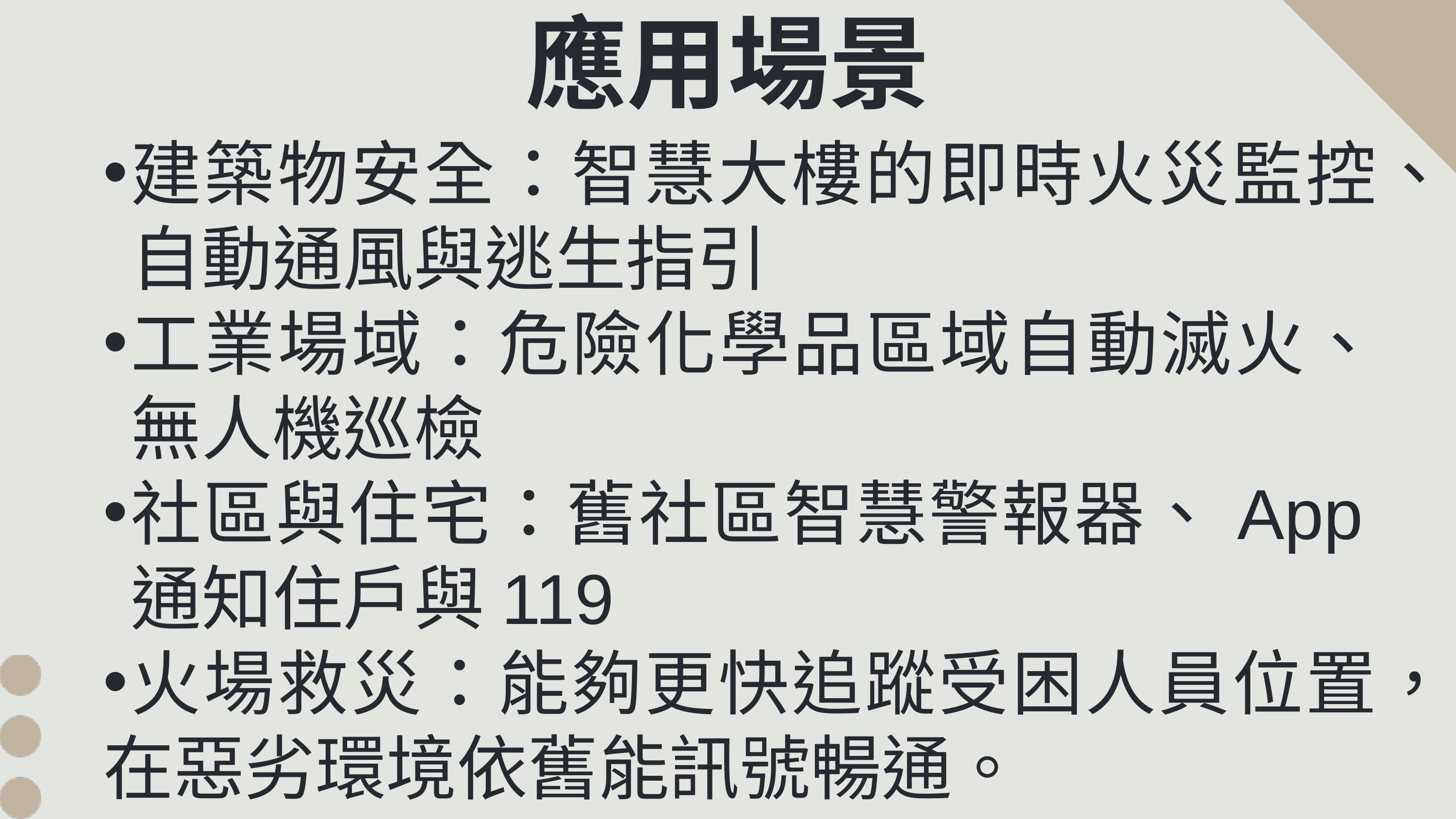

應用場景
建築物安全：智慧大樓的即時火災監控、自動通風與逃生指引
工業場域：危險化學品區域自動滅火、無人機巡檢
社區與住宅：舊社區智慧警報器、App通知住戶與119
火場救災：能夠更快追蹤受困人員位置，
在惡劣環境依舊能訊號暢通。